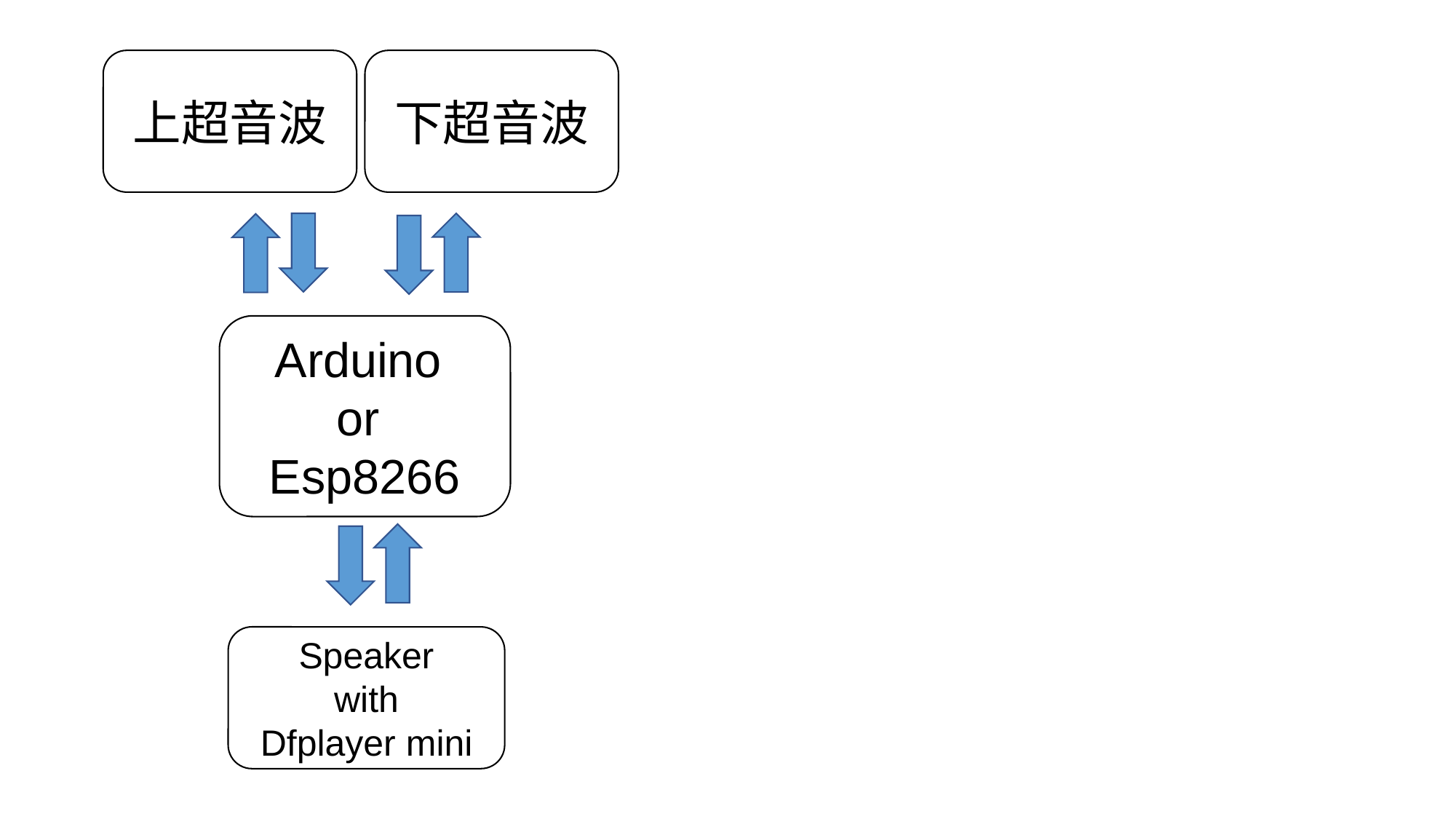

上超音波
下超音波

Arduino
or
Esp8266

Speaker
with
Dfplayer mini